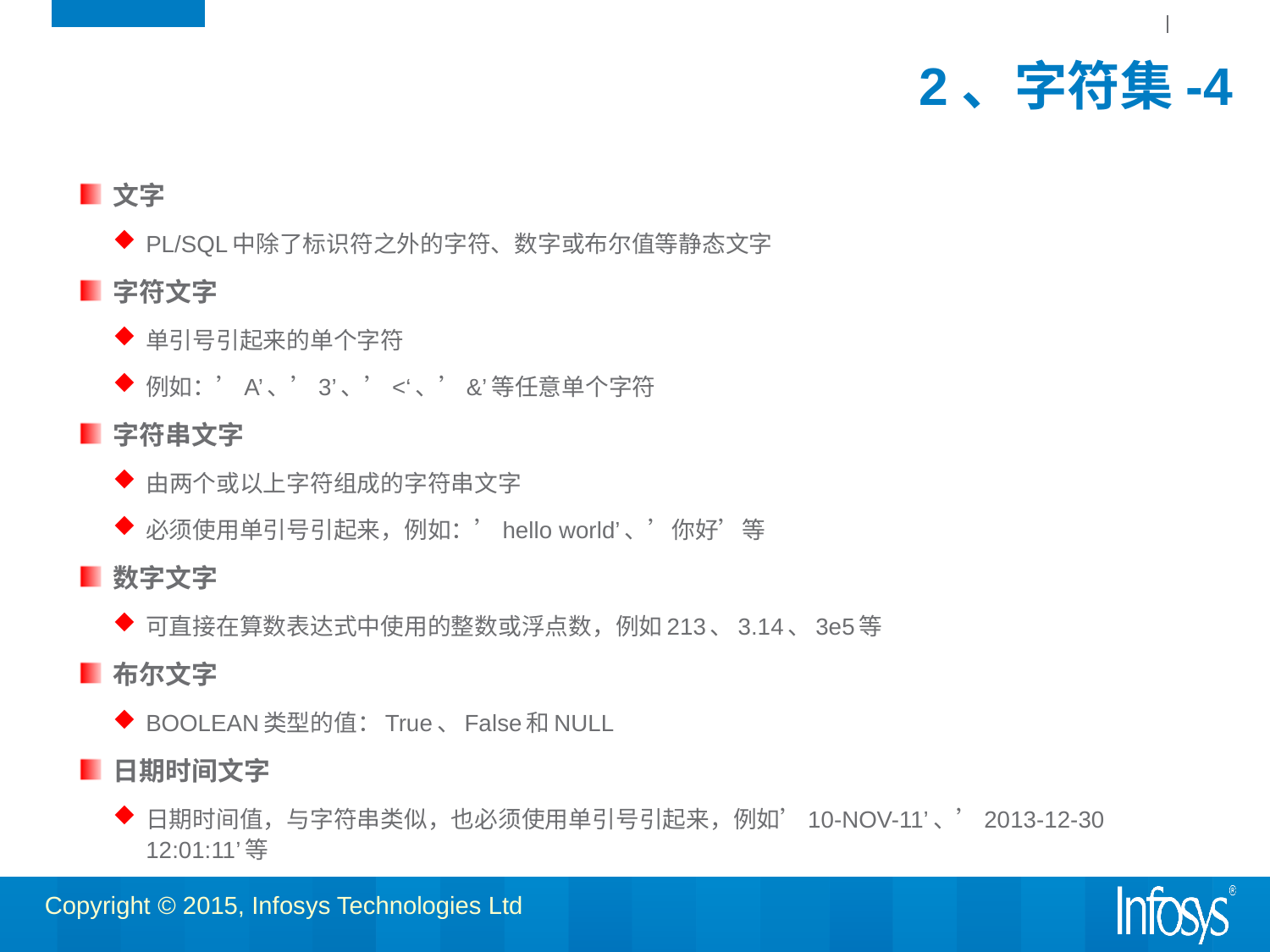

# 2、字符集-4
文字
PL/SQL中除了标识符之外的字符、数字或布尔值等静态文字
字符文字
单引号引起来的单个字符
例如：’A’、’3’、’<‘、’&’等任意单个字符
字符串文字
由两个或以上字符组成的字符串文字
必须使用单引号引起来，例如：’hello world’、’你好’等
数字文字
可直接在算数表达式中使用的整数或浮点数，例如213、3.14、3e5等
布尔文字
BOOLEAN类型的值：True、False和NULL
日期时间文字
日期时间值，与字符串类似，也必须使用单引号引起来，例如’10-NOV-11’、’2013-12-30  12:01:11’等